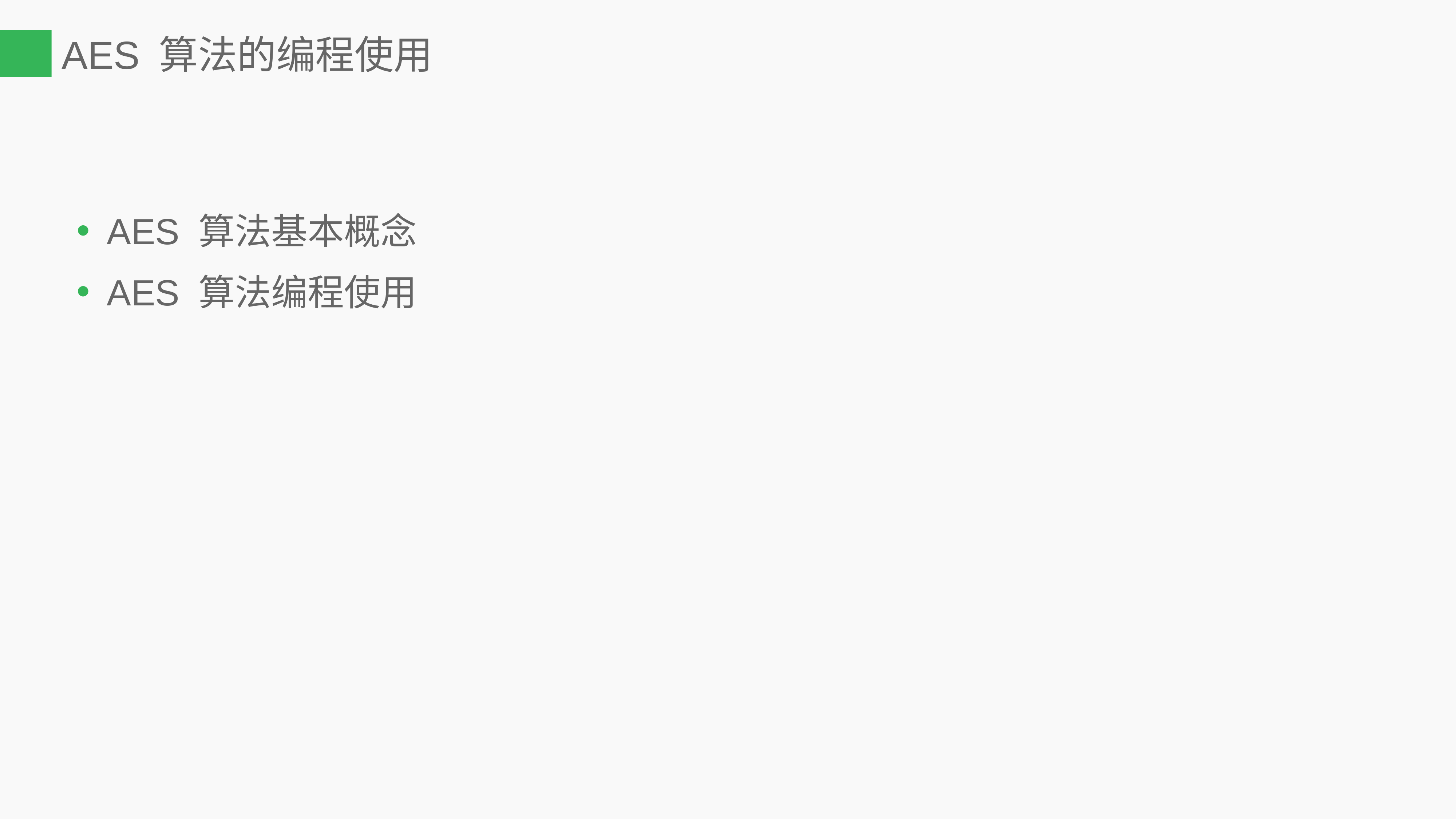

# AES 算法的编程使用
AES 算法基本概念
AES 算法编程使用